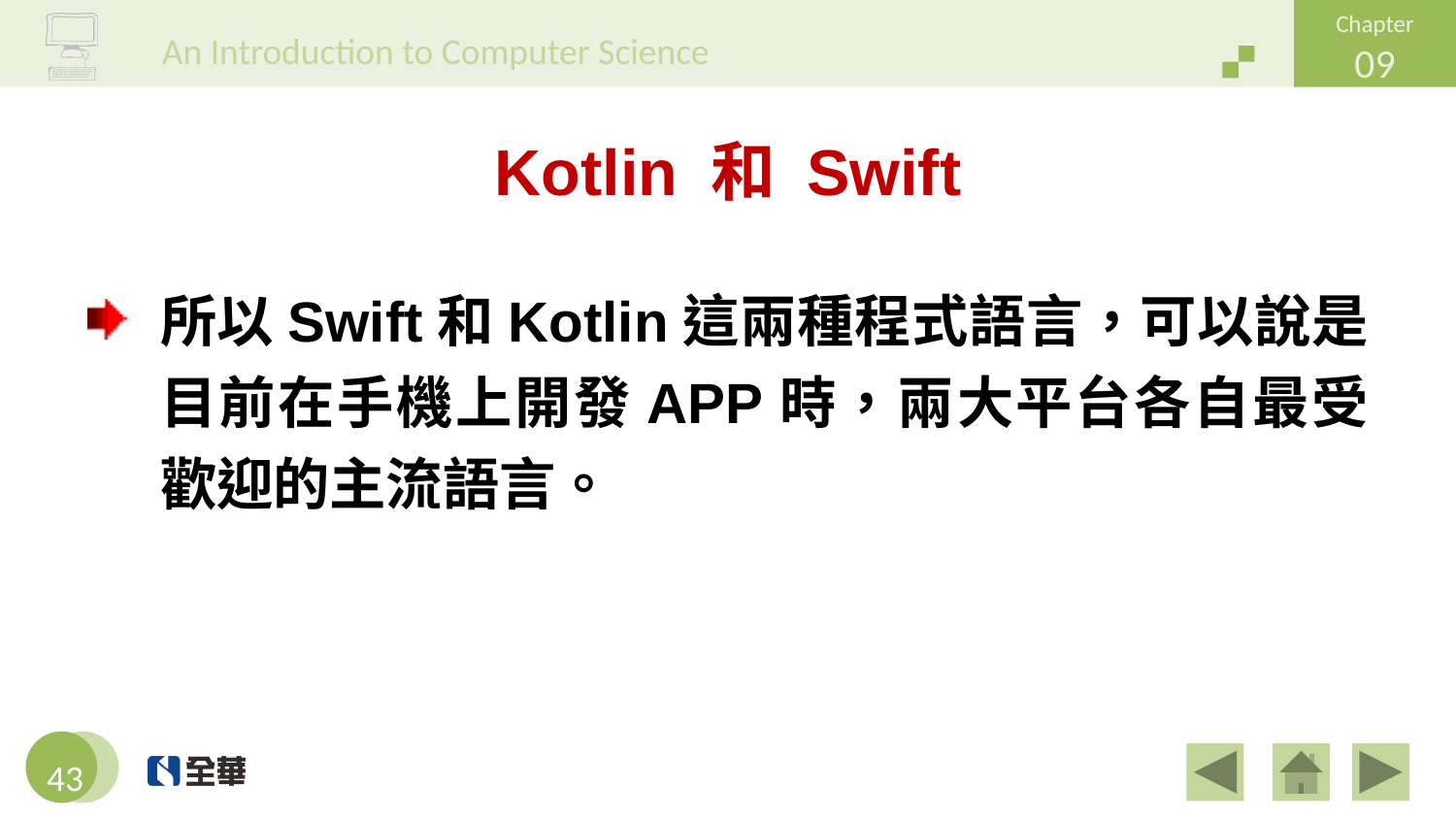

# Kotlin 和 Swift
所以Swift和Kotlin這兩種程式語言，可以說是目前在手機上開發APP時，兩大平台各自最受歡迎的主流語言。